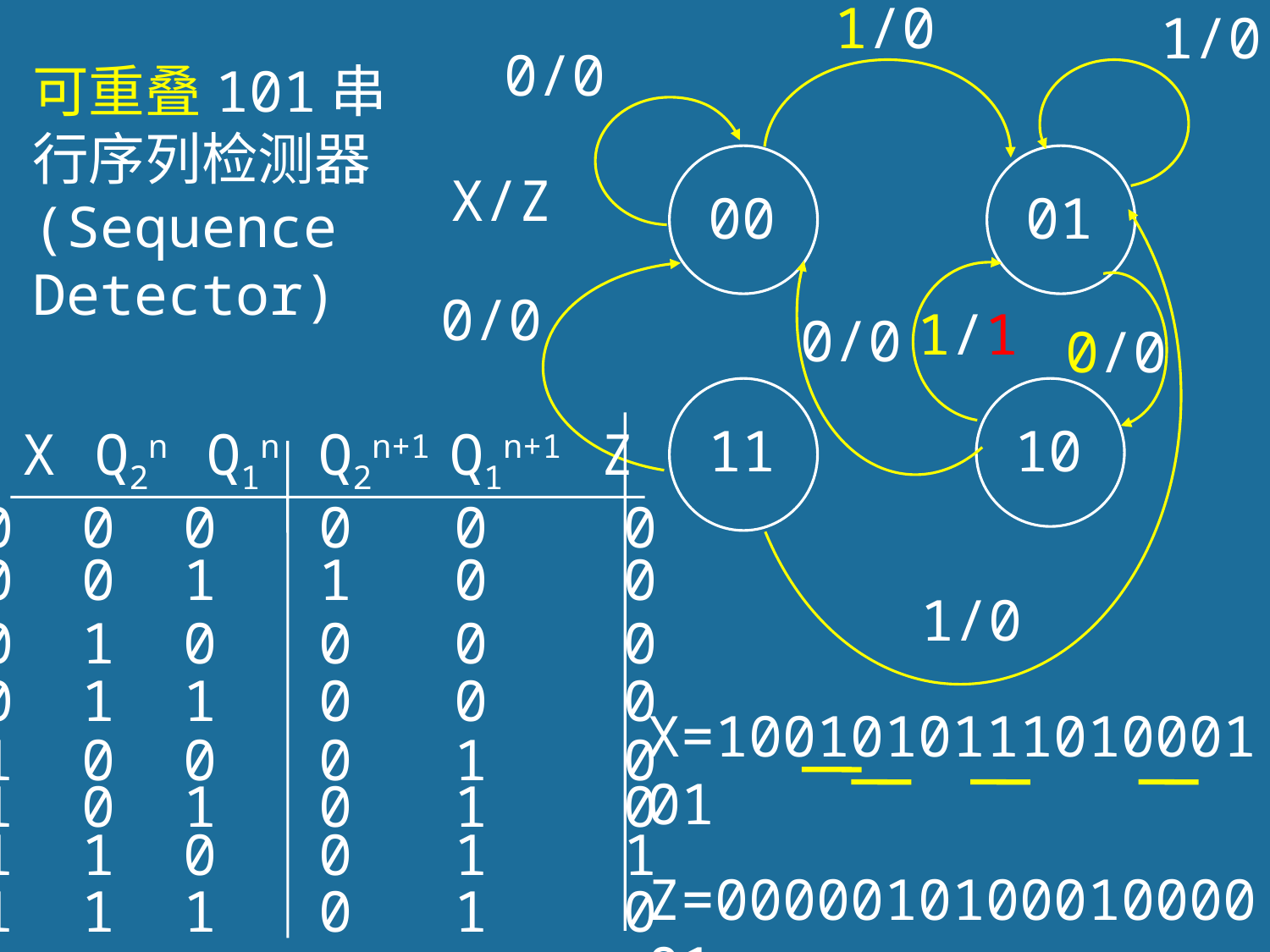

1/0

1/0

0/0

X/Z
可重叠101串
行序列检测器
(Sequence
Detector)

00
01

1/0

0/0

1/1

0/0

0/0

11
10
 X  Q2n  Q1n  Q2n+1 Q1n+1  Z

0  0  0   0   0    0
0  0  1   1   0    0
0  1  0   0   0    0
0  1  1   0   0    0
1  0  0   0   1    0
1  0  1   0   1    0
1  1  0   0   1    1
1  1  1   0   1    0
X=100101011101000101
Z=000001010001000001

36